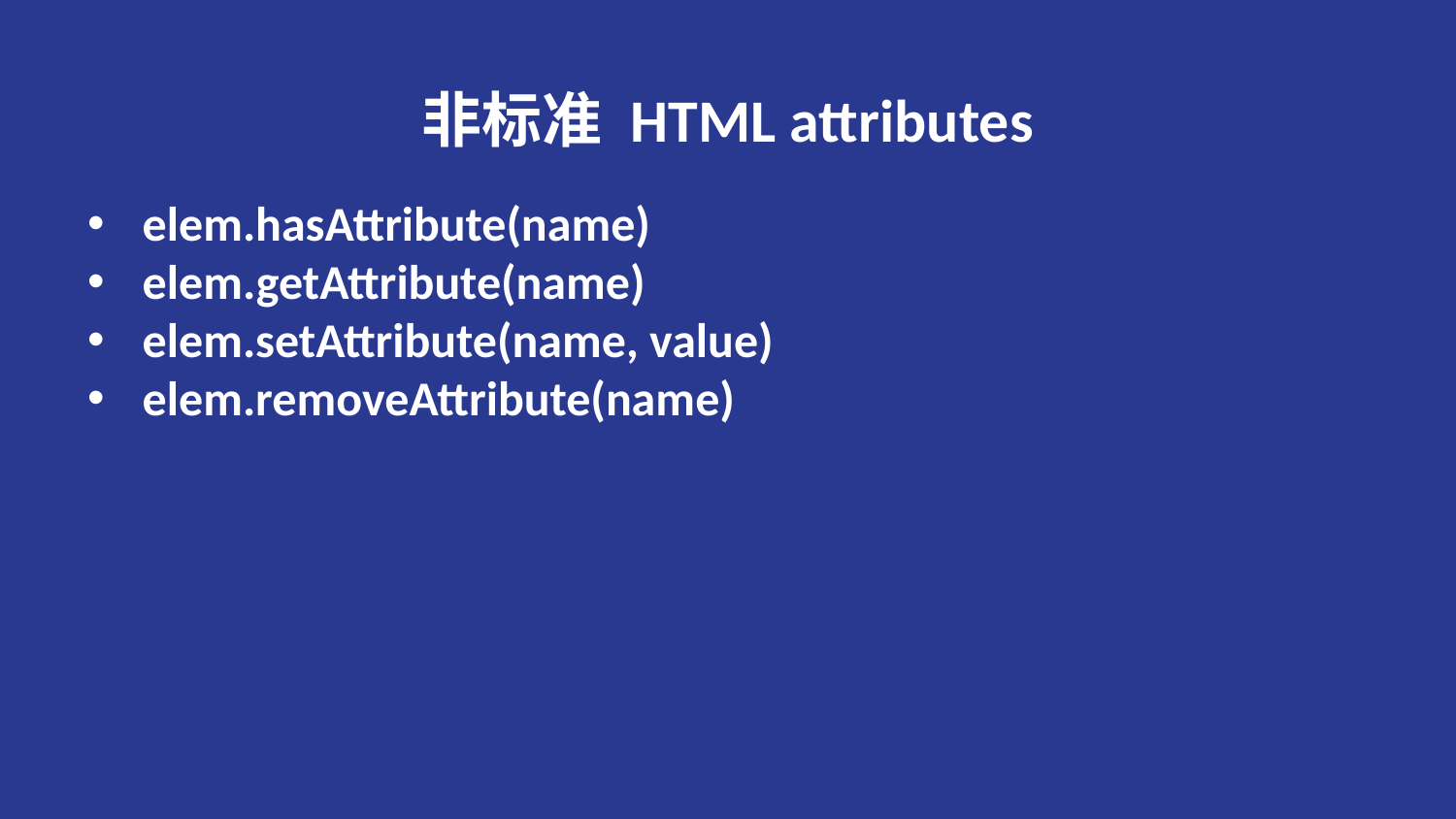

# 非标准 HTML attributes
elem.hasAttribute(name)
elem.getAttribute(name)
elem.setAttribute(name, value)
elem.removeAttribute(name)